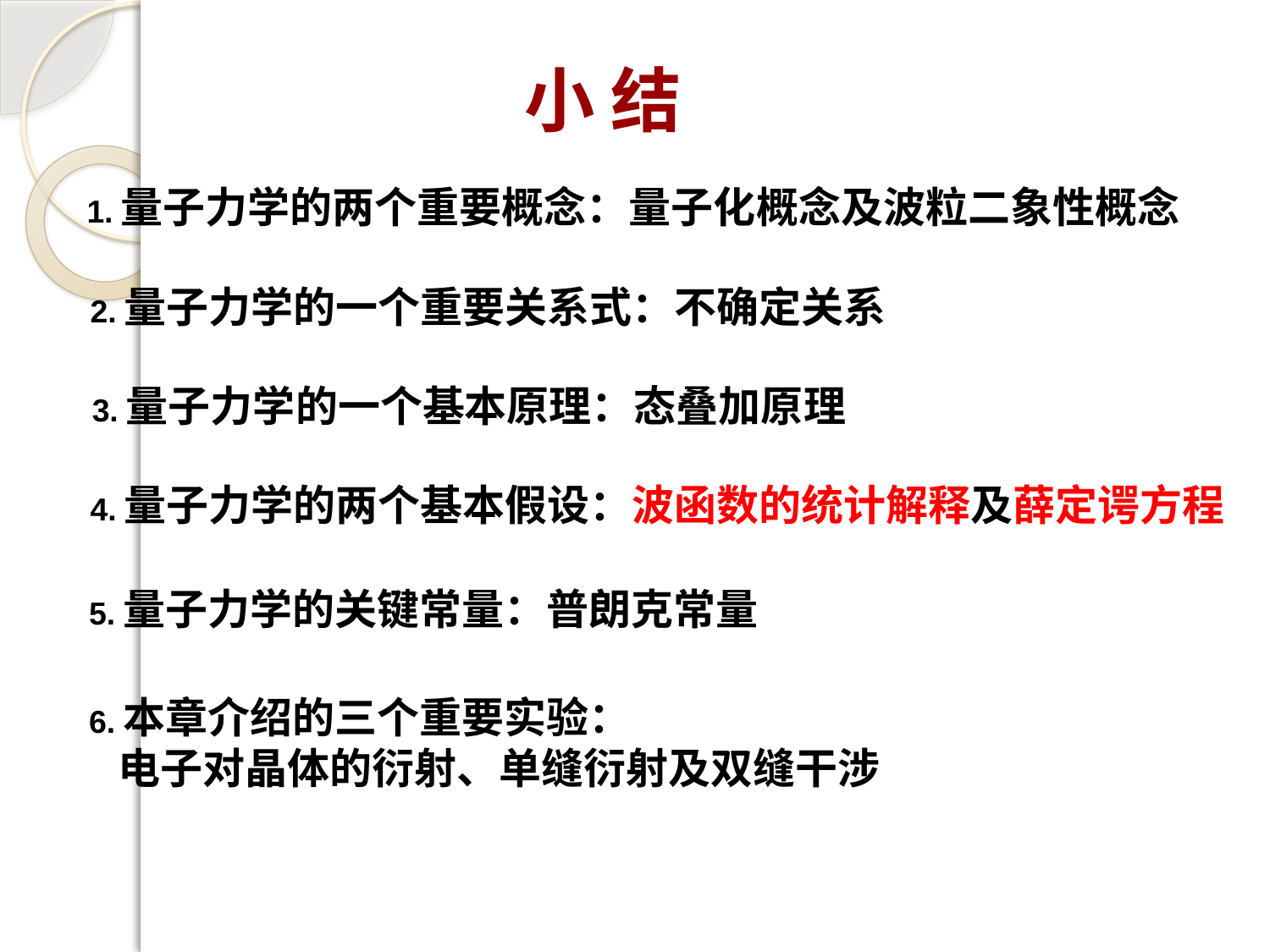

小 结
1.量子力学的两个重要概念：量子化概念及波粒二象性概念
2.量子力学的一个重要关系式：不确定关系
3.量子力学的一个基本原理：态叠加原理
4.量子力学的两个基本假设：波函数的统计解释及薛定谔方程
5.量子力学的关键常量：普朗克常量
6.本章介绍的三个重要实验：
  电子对晶体的衍射、单缝衍射及双缝干涉